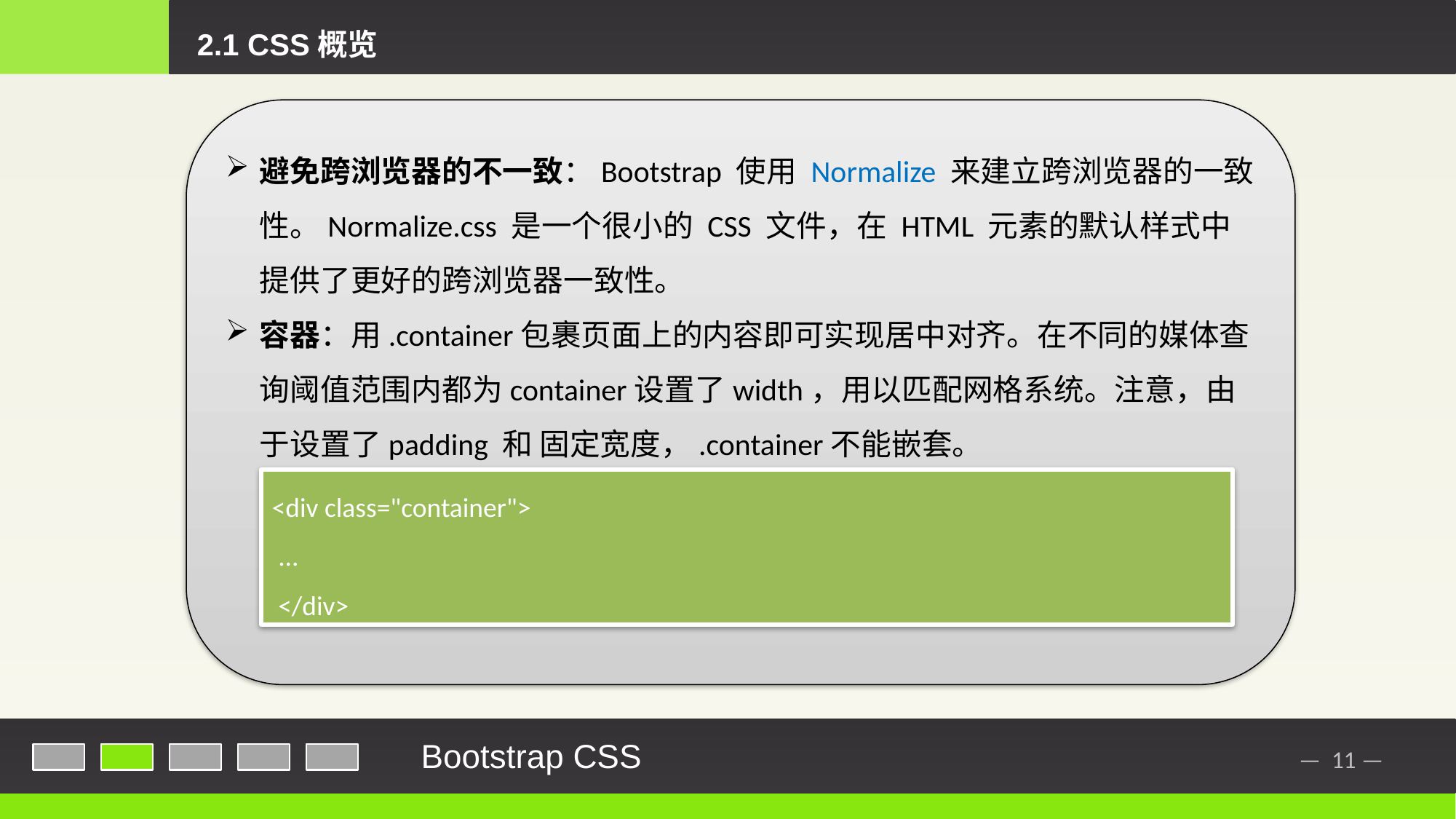

2.1 CSS概览
避免跨浏览器的不一致：Bootstrap 使用 Normalize 来建立跨浏览器的一致性。Normalize.css 是一个很小的 CSS 文件，在 HTML 元素的默认样式中提供了更好的跨浏览器一致性。
容器：用.container包裹页面上的内容即可实现居中对齐。在不同的媒体查询阈值范围内都为container设置了width，用以匹配网格系统。注意，由于设置了padding 和 固定宽度，.container不能嵌套。
<div class="container">
 ...
 </div>